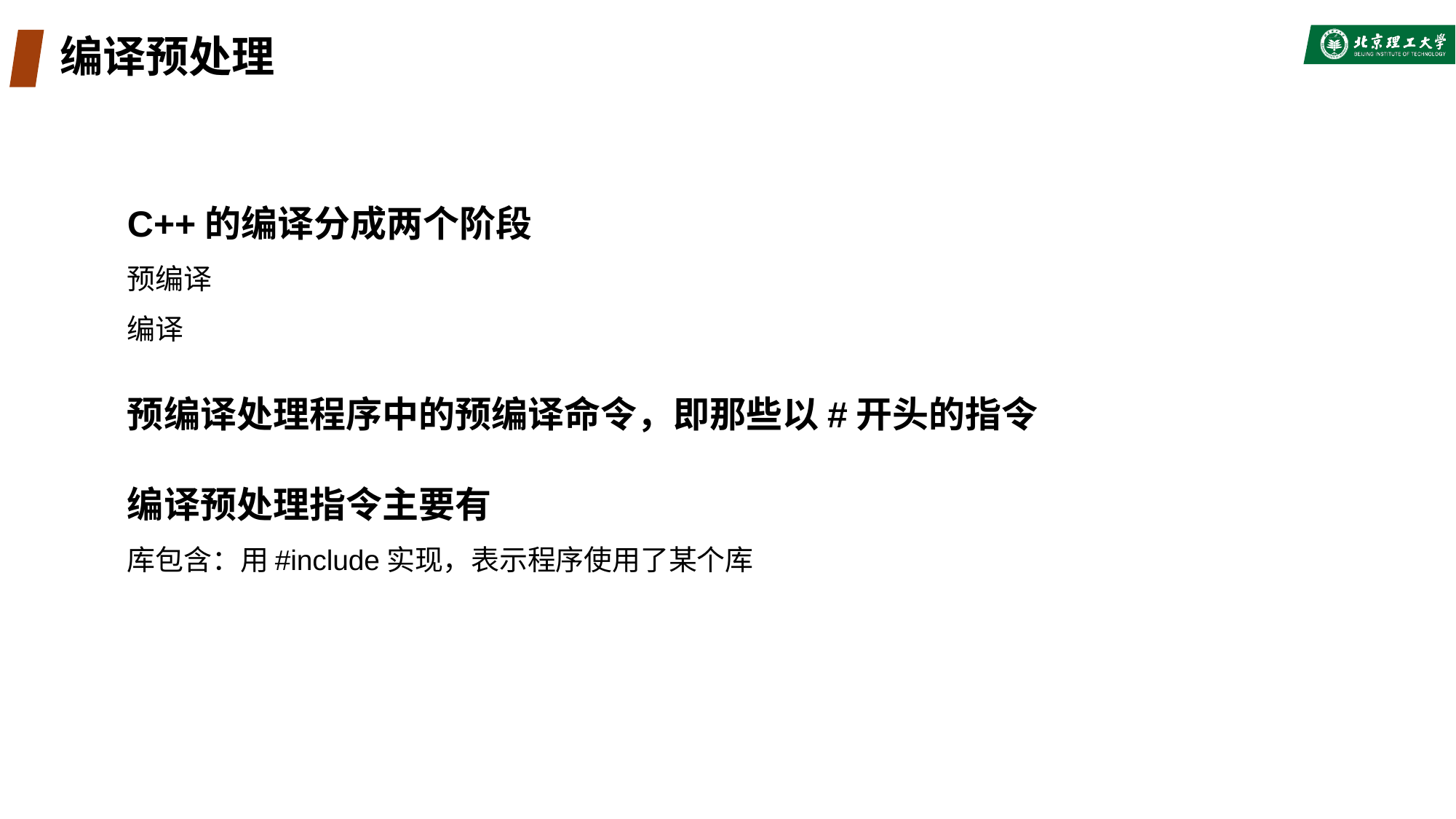

# 编译预处理
C++的编译分成两个阶段
预编译
编译
预编译处理程序中的预编译命令，即那些以#开头的指令
编译预处理指令主要有
库包含：用#include实现，表示程序使用了某个库